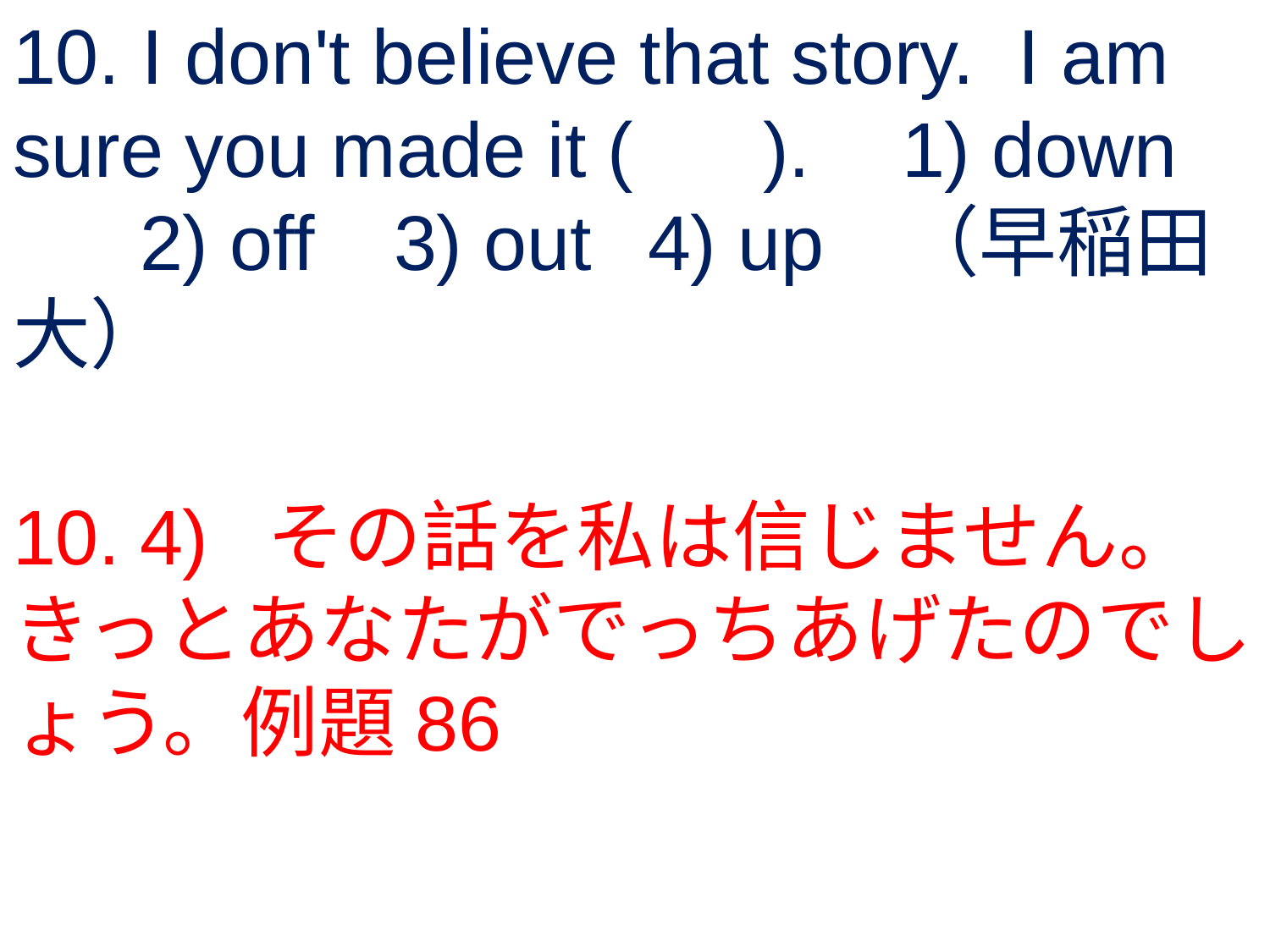

# 10. I don't believe that story.  I am sure you made it (      ).	1) down	2) off	3) out	4) up	（早稲田大）
10.	4) 	その話を私は信じません。きっとあなたがでっちあげたのでしょう。例題86